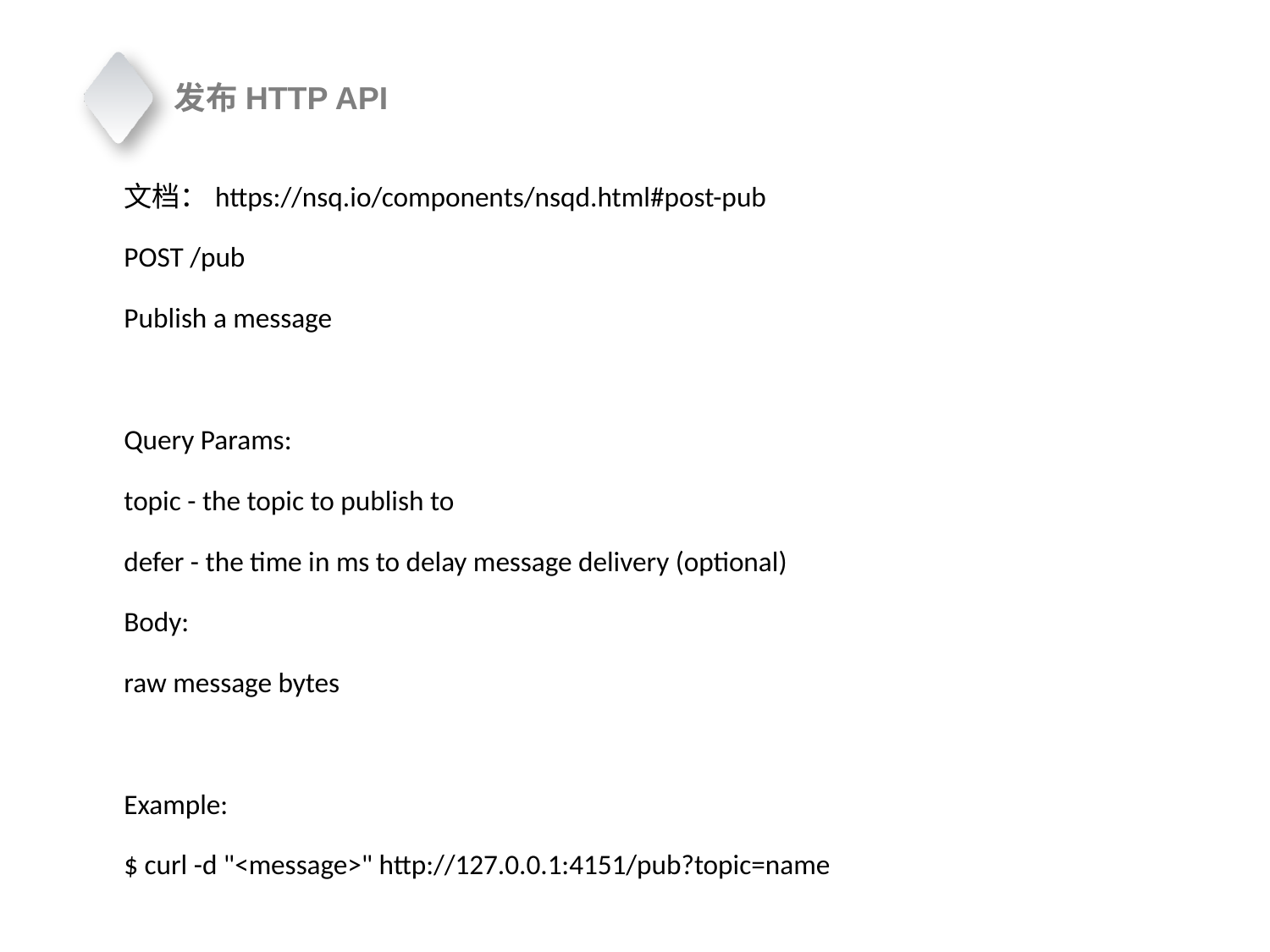

发布HTTP API
文档：https://nsq.io/components/nsqd.html#post-pub
POST /pub
Publish a message

Query Params:
topic - the topic to publish to
defer - the time in ms to delay message delivery (optional)
Body:
raw message bytes

Example:
$ curl -d "<message>" http://127.0.0.1:4151/pub?topic=name